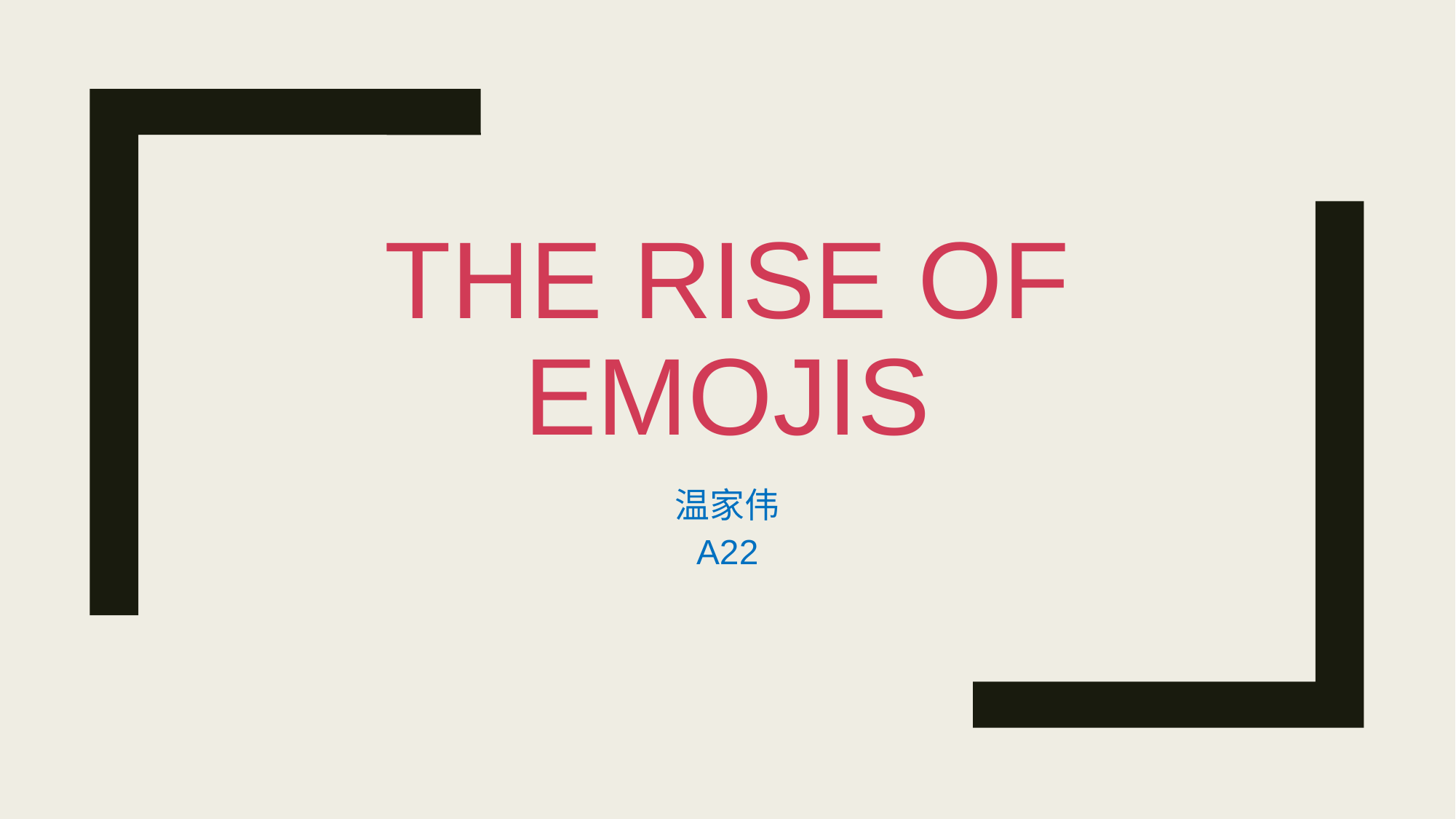

# The rise of emojis
温家伟
A22